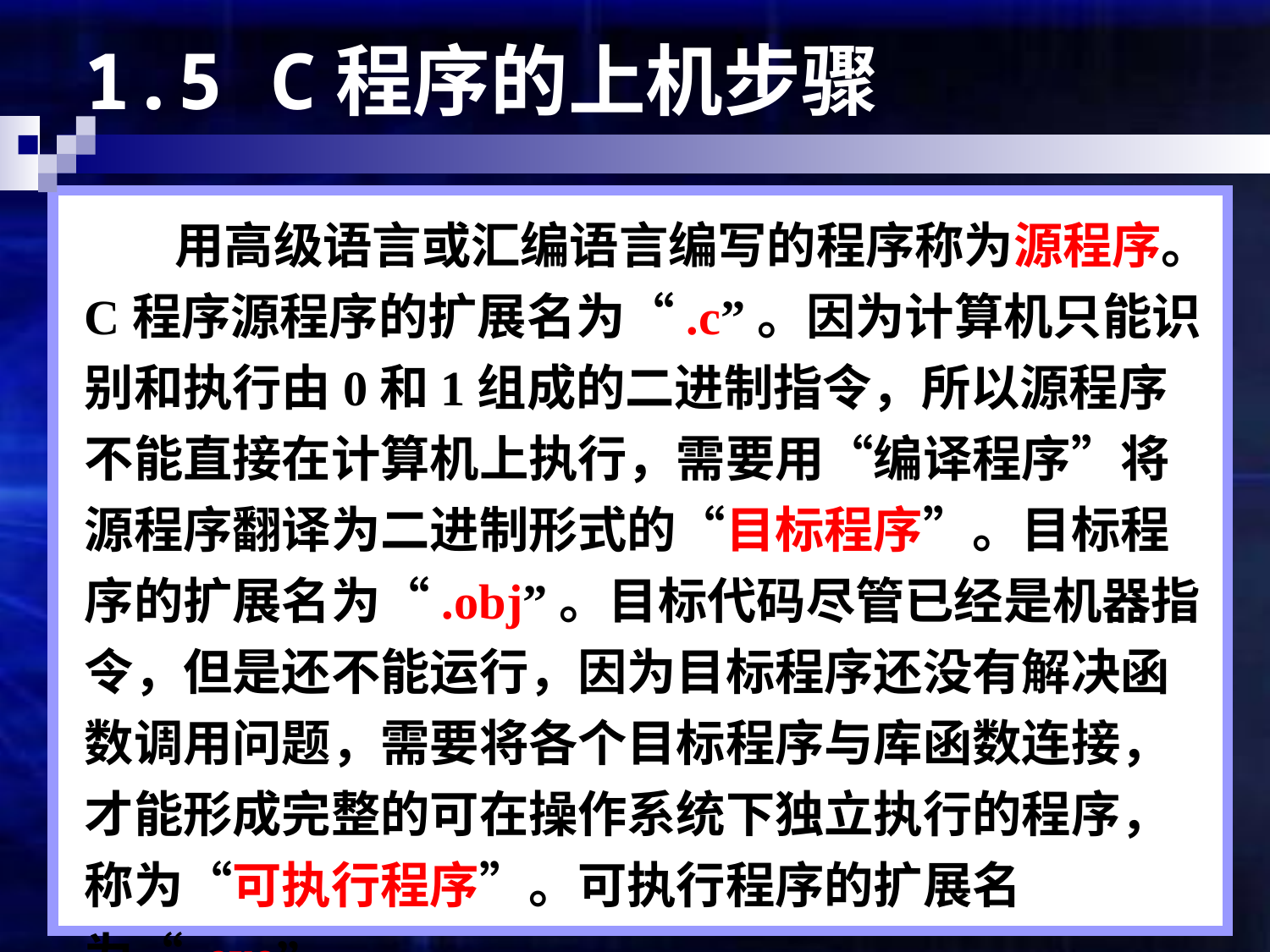

# 1.5 C程序的上机步骤
       用高级语言或汇编语言编写的程序称为源程序。C程序源程序的扩展名为“.c”。因为计算机只能识别和执行由0和1组成的二进制指令，所以源程序不能直接在计算机上执行，需要用“编译程序”将源程序翻译为二进制形式的“目标程序”。目标程序的扩展名为“.obj”。目标代码尽管已经是机器指令，但是还不能运行，因为目标程序还没有解决函数调用问题，需要将各个目标程序与库函数连接，才能形成完整的可在操作系统下独立执行的程序，称为“可执行程序”。可执行程序的扩展名为“.exe”。